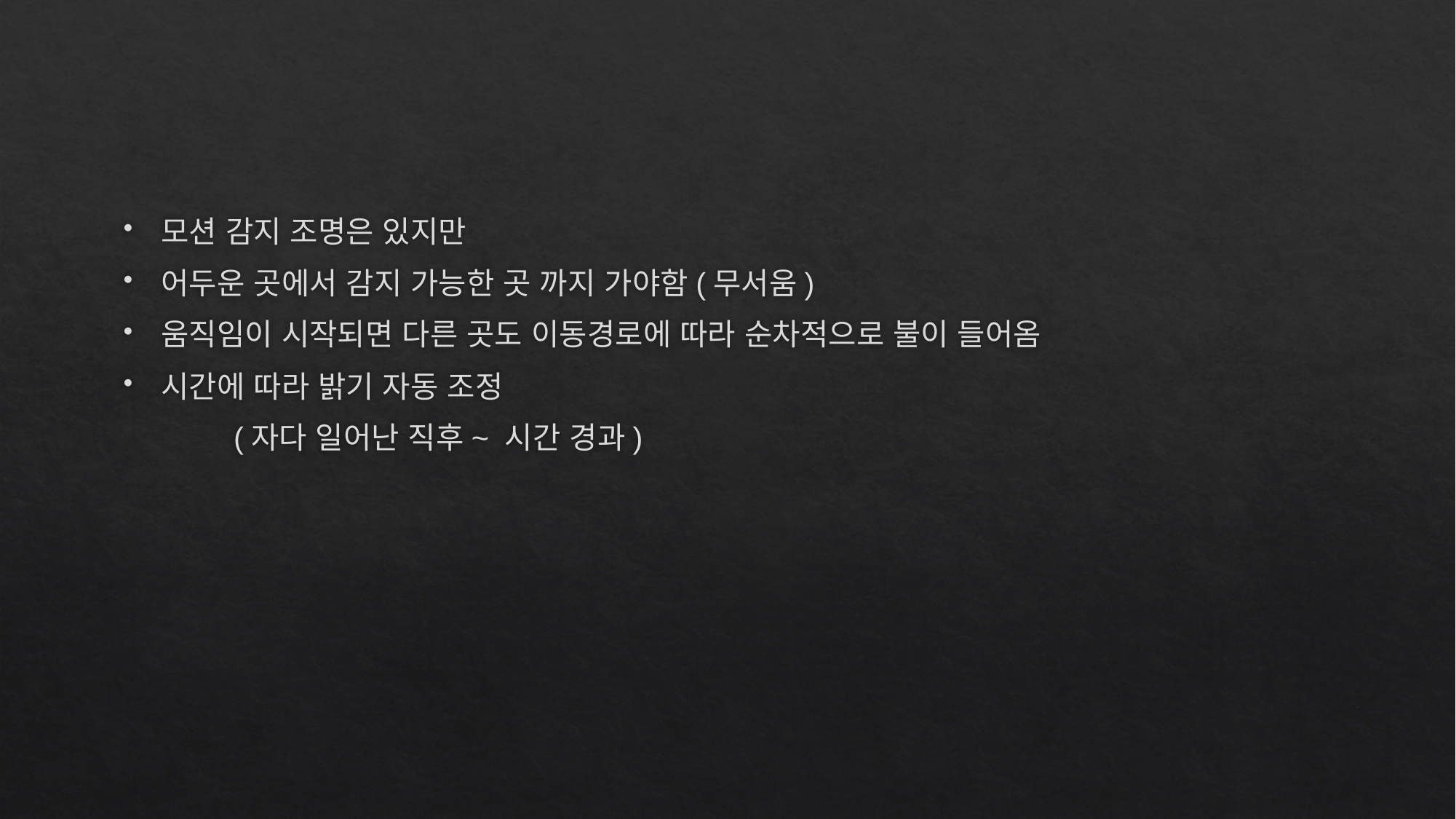

#
모션 감지 조명은 있지만
어두운 곳에서 감지 가능한 곳 까지 가야함(무서움)
움직임이 시작되면 다른 곳도 이동경로에 따라 순차적으로 불이 들어옴
시간에 따라 밝기 자동 조정
	(자다 일어난 직후~ 시간 경과)